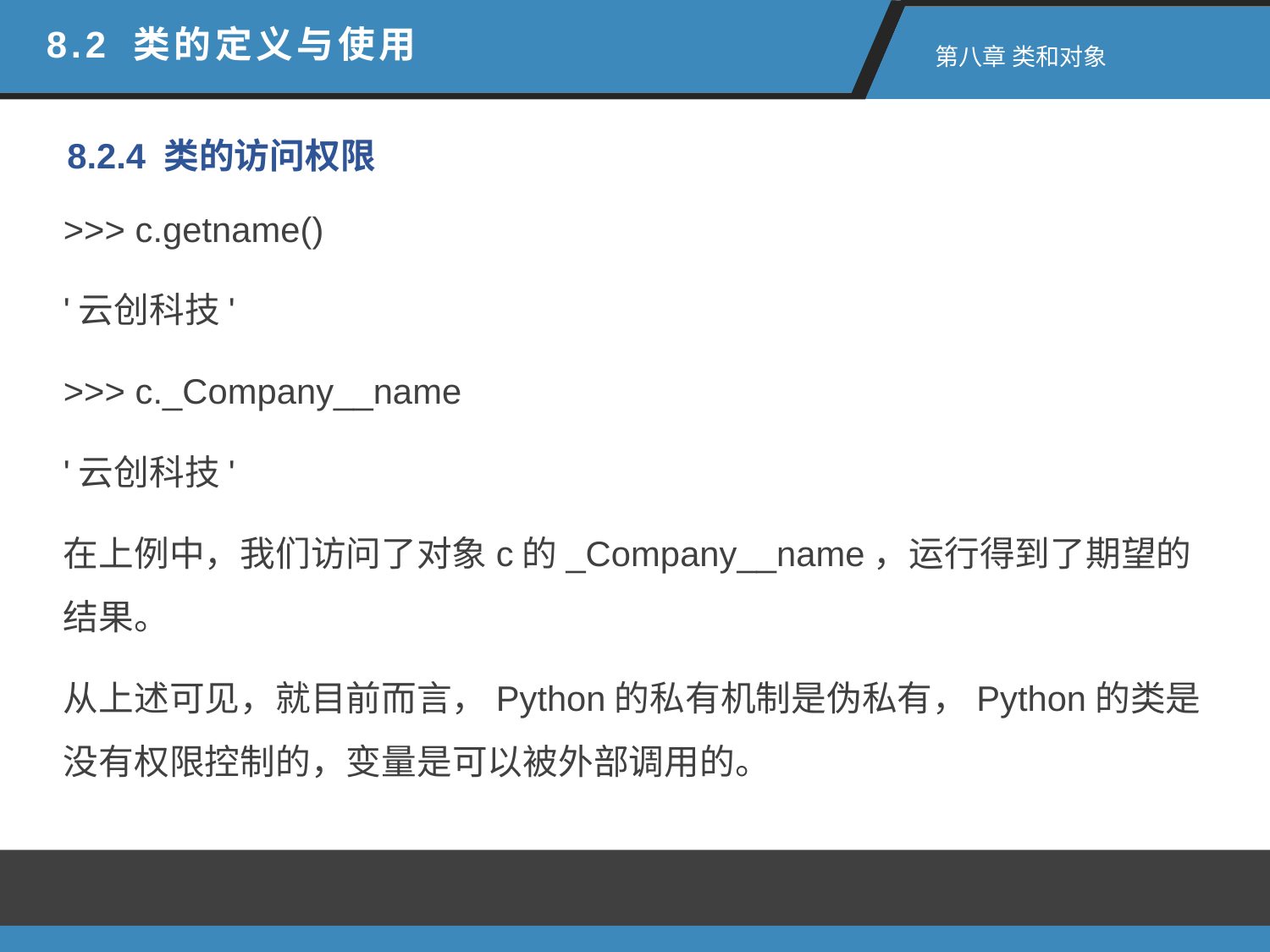

8.2 类的定义与使用
  第八章 类和对象
8.2.4 类的访问权限
>>> c.getname()
'云创科技'
>>> c._Company__name
'云创科技'
在上例中，我们访问了对象c的_Company__name，运行得到了期望的结果。
从上述可见，就目前而言，Python的私有机制是伪私有，Python的类是没有权限控制的，变量是可以被外部调用的。